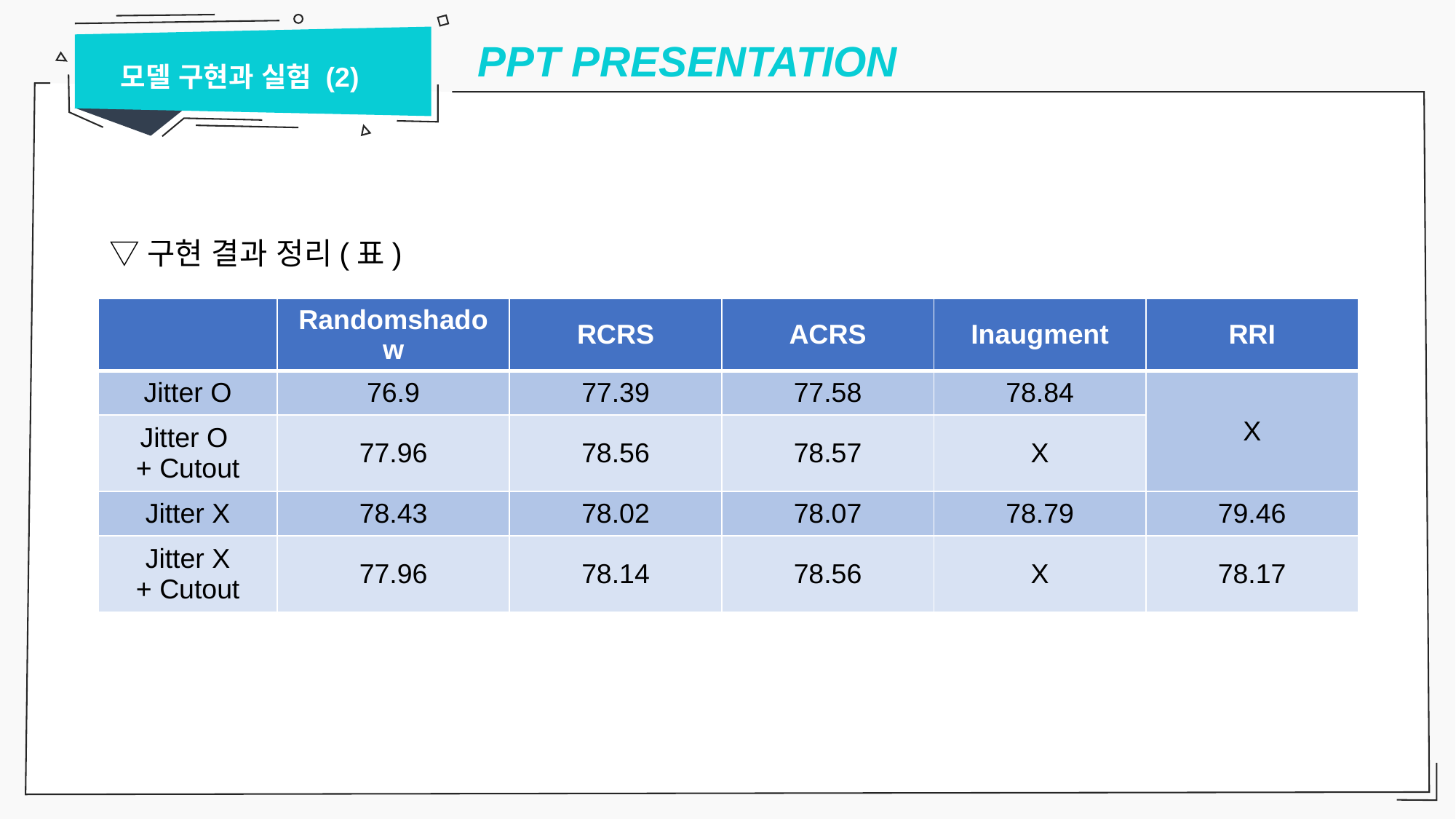

PPT PRESENTATION

모델 구현과 실험 (2)

▽구현 결과 정리(표)
|  | Randomshadow | RCRS | ACRS | Inaugment | RRI |
| --- | --- | --- | --- | --- | --- |
| Jitter O | 76.9 | 77.39 | 77.58 | 78.84 | X |
| Jitter O + Cutout | 77.96 | 78.56 | 78.57 | X |  |
| Jitter X | 78.43 | 78.02 | 78.07 | 78.79 | 79.46 |
| Jitter X + Cutout | 77.96 | 78.14 | 78.56 | X | 78.17 |